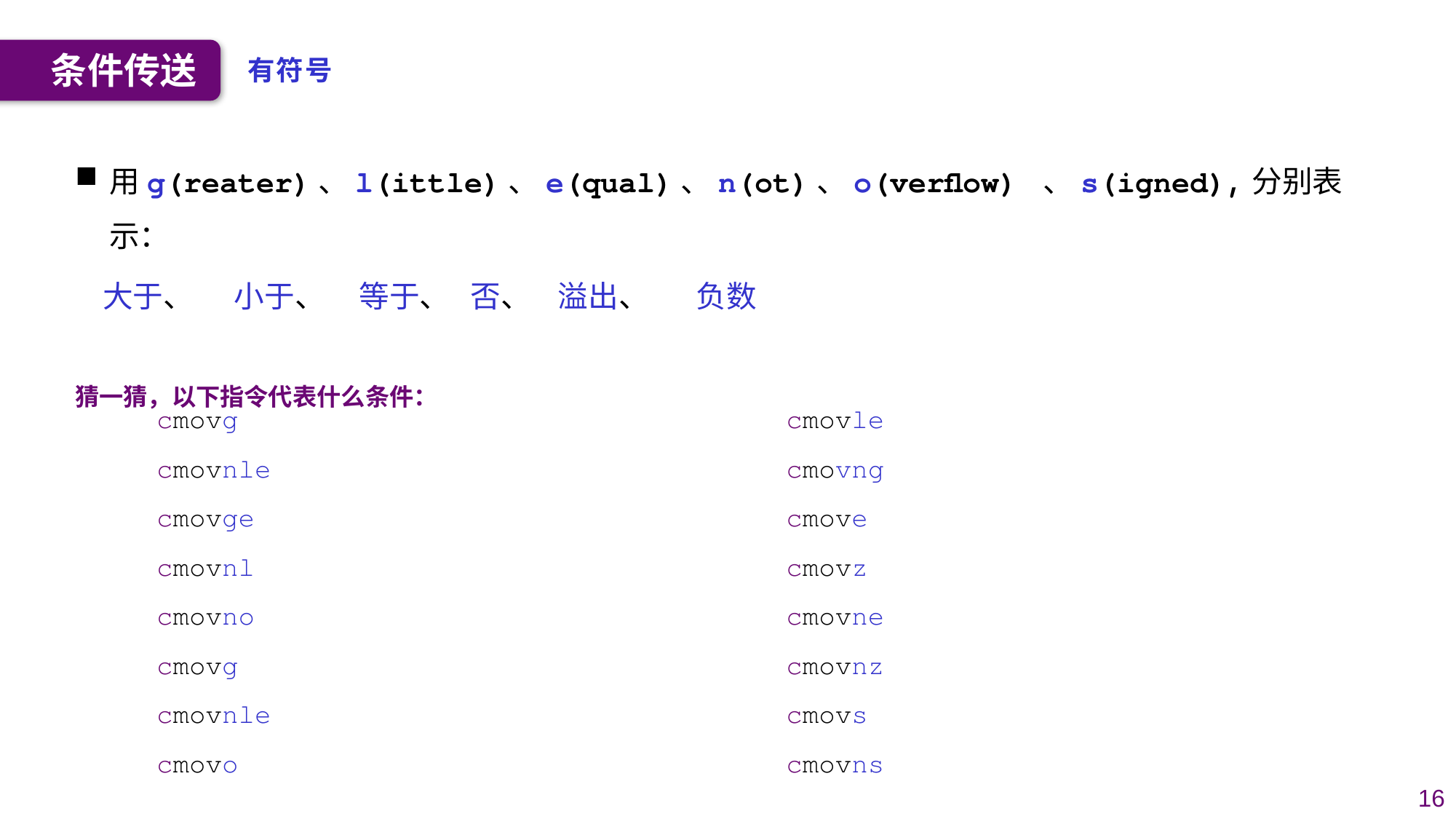

条件传送
有符号
用g(reater)、l(ittle)、e(qual)、n(ot)、o(verflow) 、s(igned),分别表示：
   大于、      小于、     等于、   否、    溢出、       负数

猜一猜，以下指令代表什么条件：
cmovg
cmovnle
cmovge
cmovnl
cmovno
cmovg
cmovnle
cmovo

cmovle
cmovng
cmove
cmovz
cmovne
cmovnz
cmovs
cmovns

16